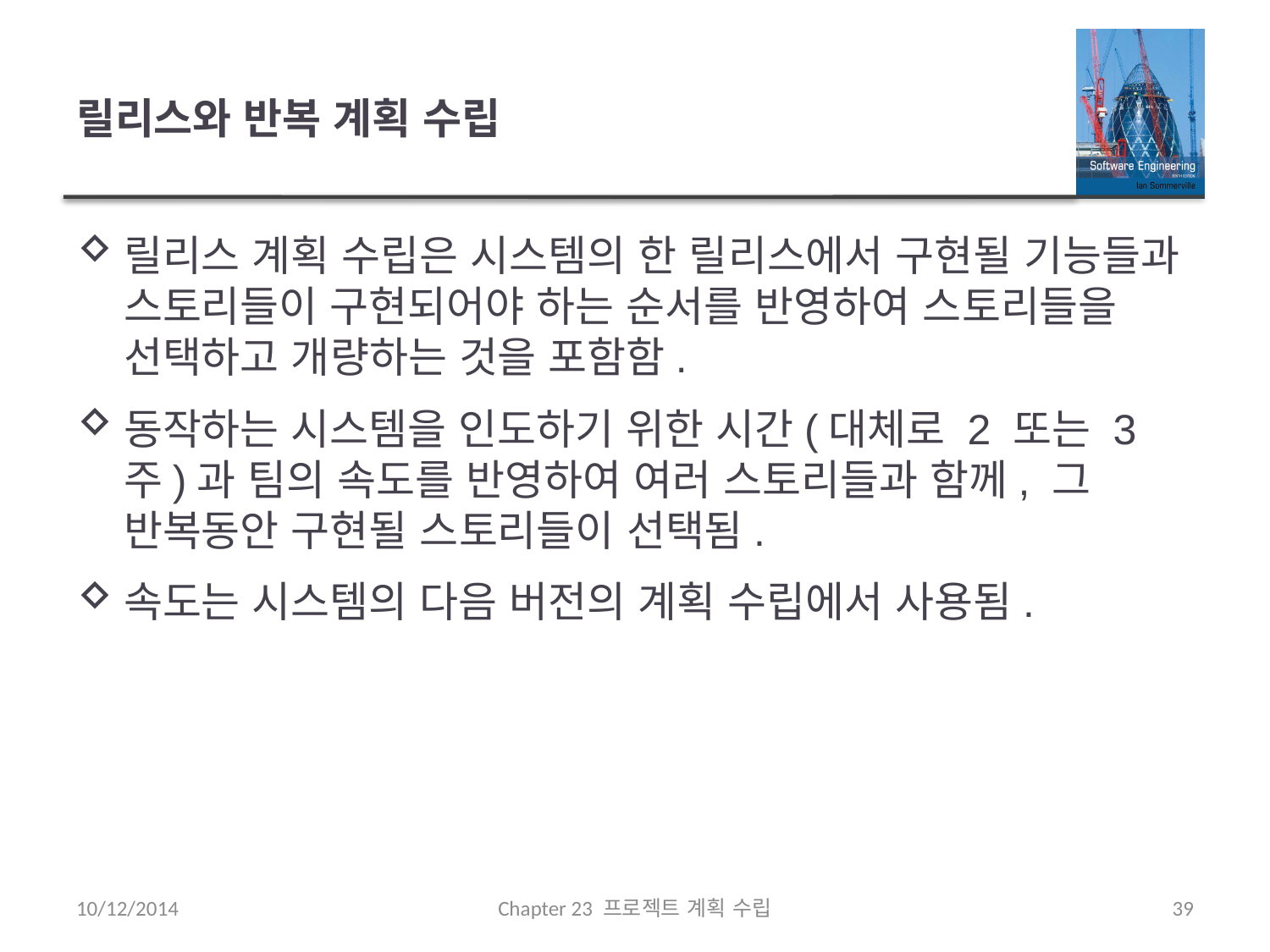

# 릴리스와 반복 계획 수립
릴리스 계획 수립은 시스템의 한 릴리스에서 구현될 기능들과 스토리들이 구현되어야 하는 순서를 반영하여 스토리들을 선택하고 개량하는 것을 포함함.
동작하는 시스템을 인도하기 위한 시간(대체로 2 또는 3주)과 팀의 속도를 반영하여 여러 스토리들과 함께, 그 반복동안 구현될 스토리들이 선택됨.
속도는 시스템의 다음 버전의 계획 수립에서 사용됨.
10/12/2014
Chapter 23 프로젝트 계획 수립
39